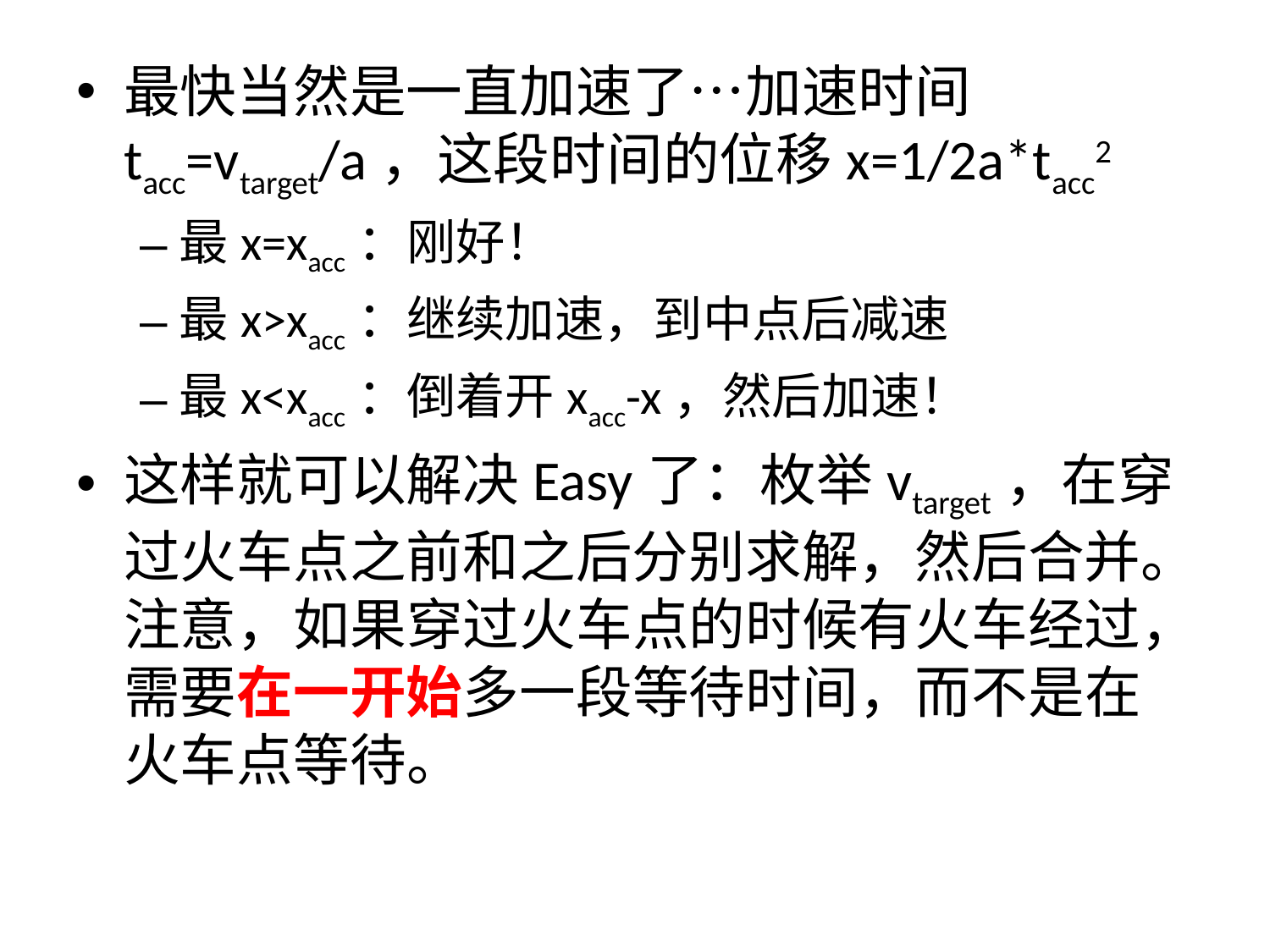

最快当然是一直加速了…加速时间tacc=vtarget/a，这段时间的位移x=1/2a*tacc2
最x=xacc：刚好！
最x>xacc：继续加速，到中点后减速
最x<xacc：倒着开xacc-x，然后加速！
这样就可以解决Easy了：枚举vtarget，在穿过火车点之前和之后分别求解，然后合并。注意，如果穿过火车点的时候有火车经过，需要在一开始多一段等待时间，而不是在火车点等待。